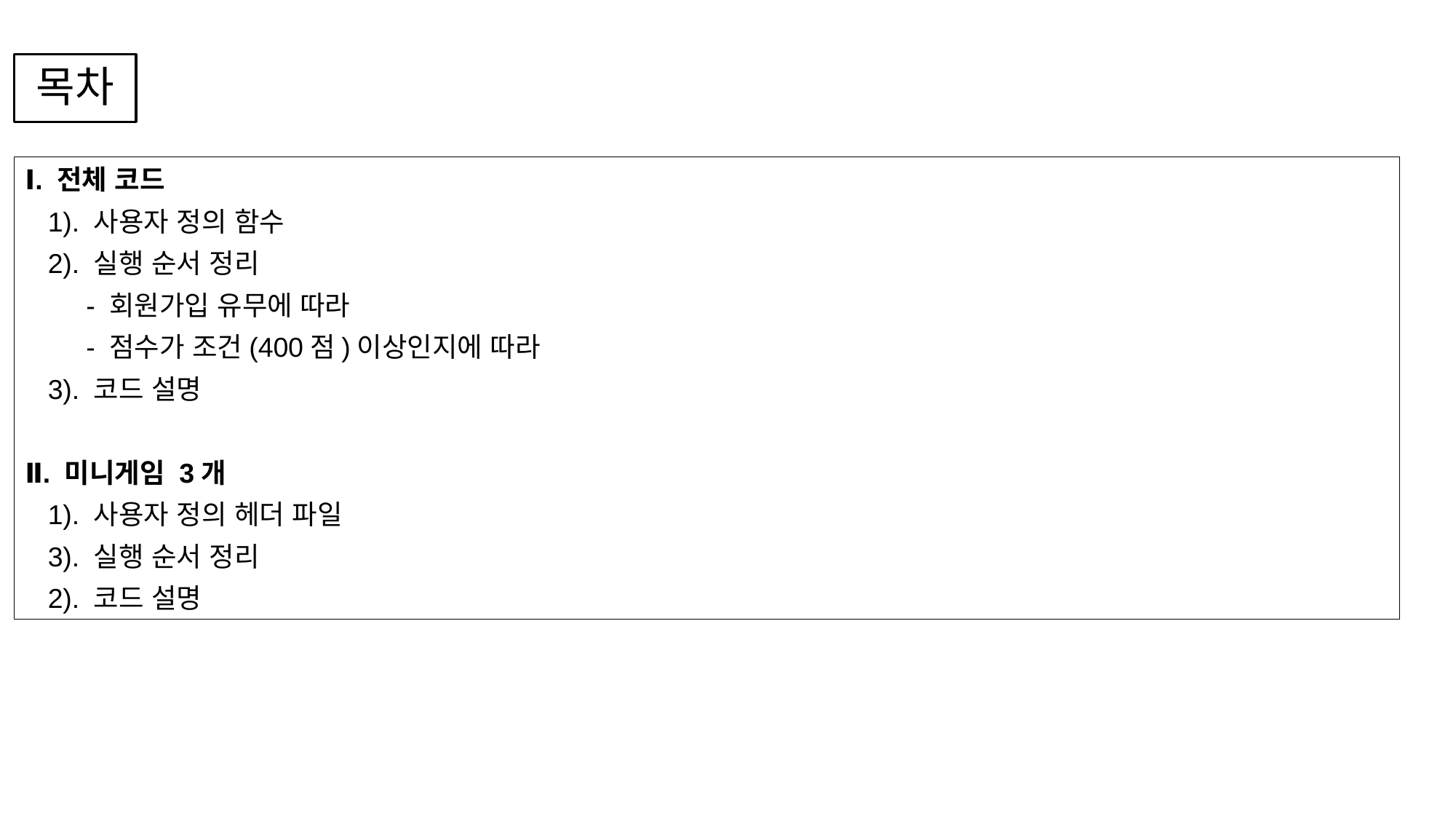

# 목차
Ⅰ. 전체 코드
   1). 사용자 정의 함수
   2). 실행 순서 정리
        - 회원가입 유무에 따라
        - 점수가 조건(400점)이상인지에 따라
   3). 코드 설명

Ⅱ. 미니게임 3개
   1). 사용자 정의 헤더 파일
   3). 실행 순서 정리
   2). 코드 설명